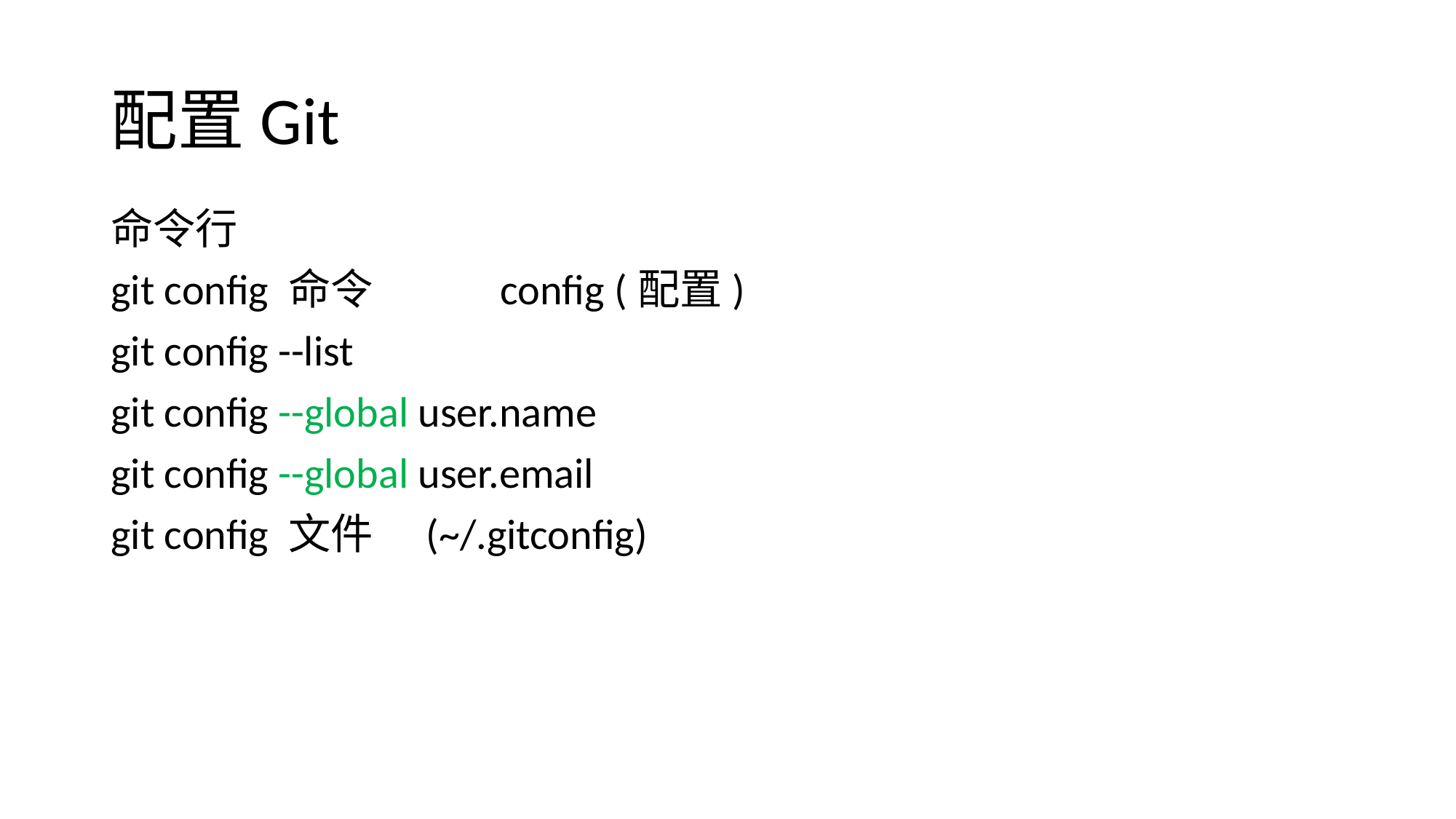

# 配置Git
命令行
git config 命令	　 config (配置)
git config --list
git config --global user.name
git config --global user.email
git config 文件　(~/.gitconfig)